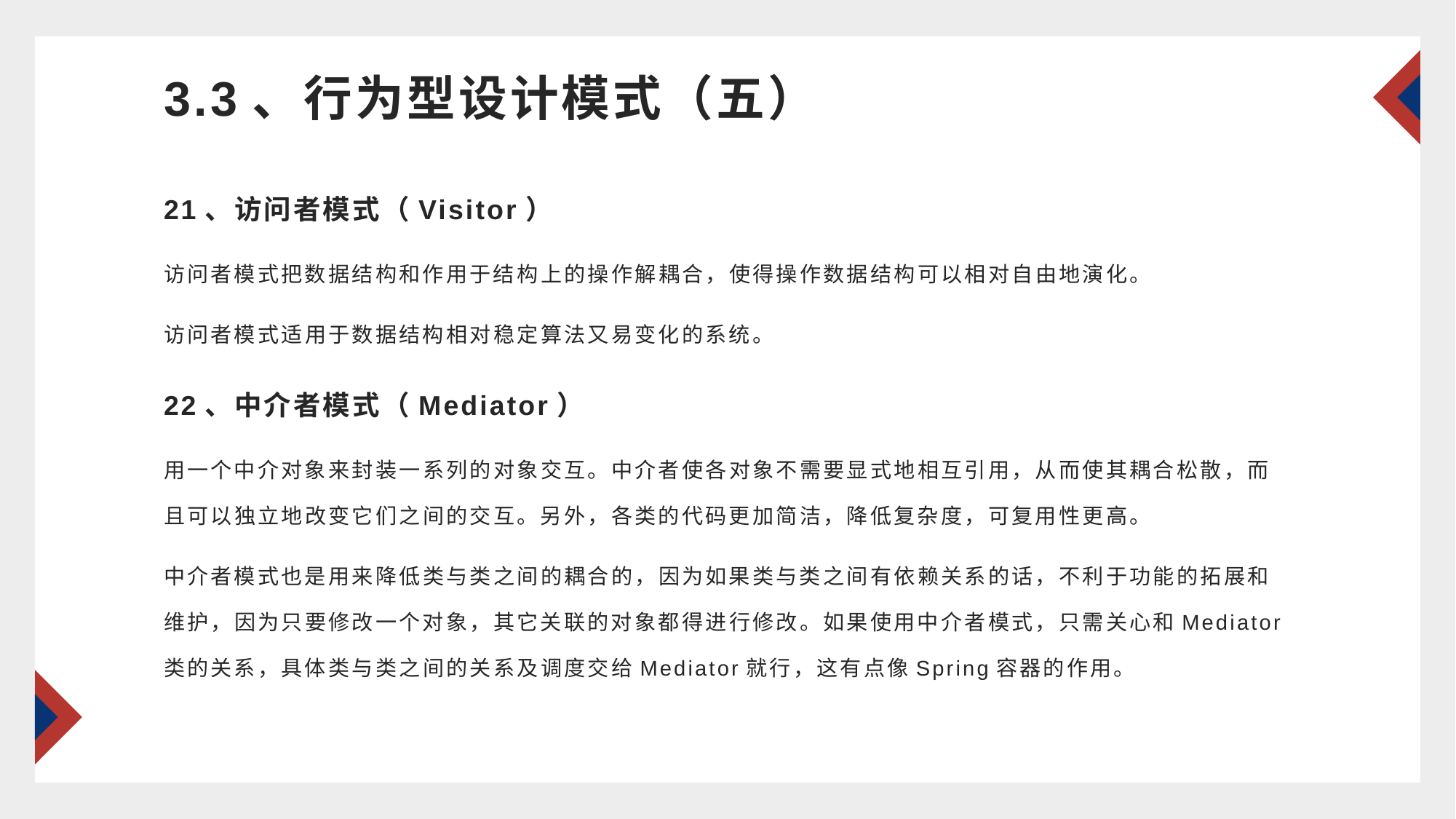

# 3.3、行为型设计模式（五）
21、访问者模式（Visitor）
访问者模式把数据结构和作用于结构上的操作解耦合，使得操作数据结构可以相对自由地演化。
访问者模式适用于数据结构相对稳定算法又易变化的系统。
22、中介者模式（Mediator）
用一个中介对象来封装一系列的对象交互。中介者使各对象不需要显式地相互引用，从而使其耦合松散，而且可以独立地改变它们之间的交互。另外，各类的代码更加简洁，降低复杂度，可复用性更高。
中介者模式也是用来降低类与类之间的耦合的，因为如果类与类之间有依赖关系的话，不利于功能的拓展和维护，因为只要修改一个对象，其它关联的对象都得进行修改。如果使用中介者模式，只需关心和Mediator类的关系，具体类与类之间的关系及调度交给Mediator就行，这有点像Spring容器的作用。